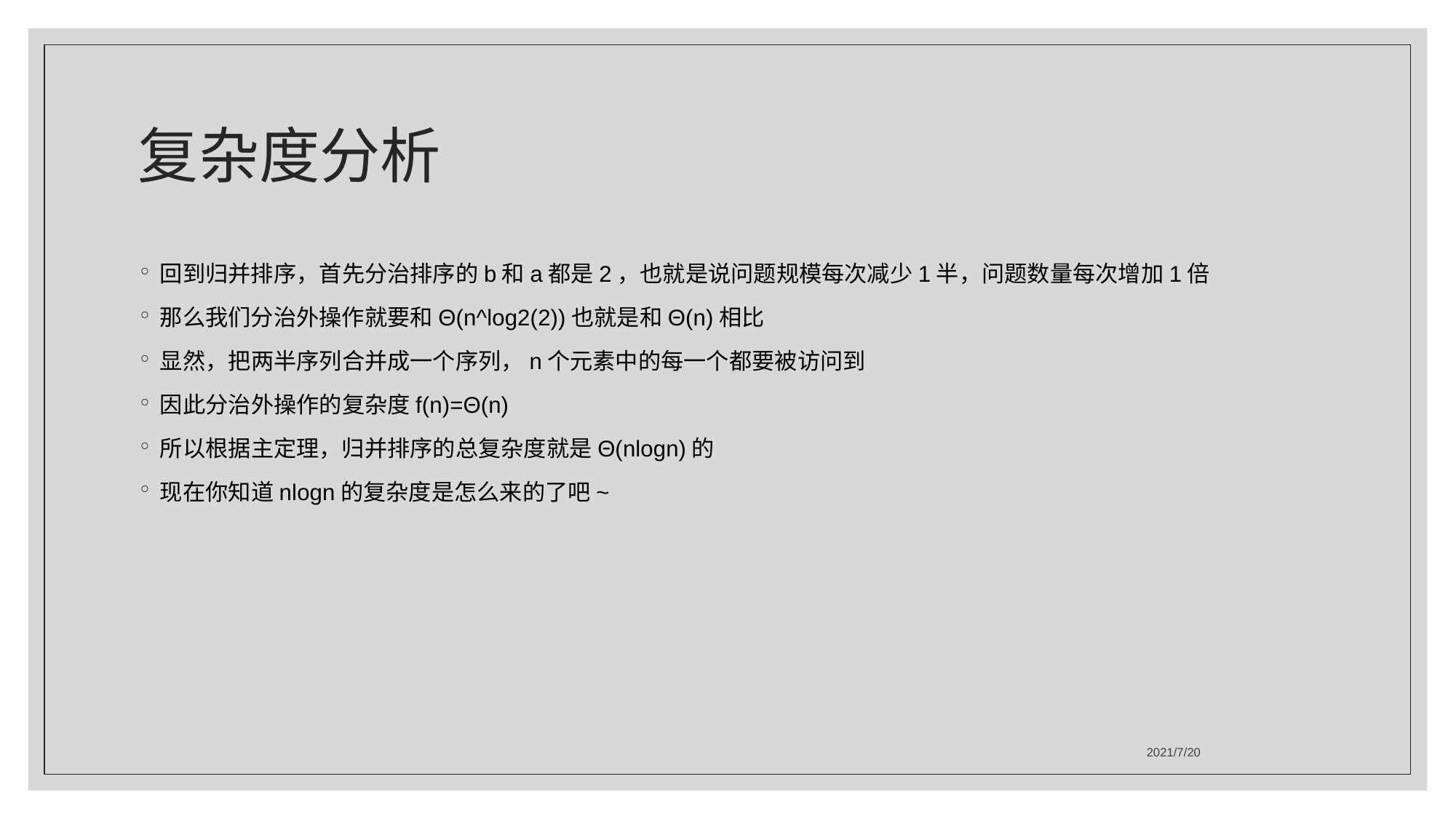

# 复杂度分析
回到归并排序，首先分治排序的b和a都是2，也就是说问题规模每次减少1半，问题数量每次增加1倍
那么我们分治外操作就要和Θ(n^log2(2))也就是和Θ(n)相比
显然，把两半序列合并成一个序列，n个元素中的每一个都要被访问到
因此分治外操作的复杂度f(n)=Θ(n)
所以根据主定理，归并排序的总复杂度就是Θ(nlogn)的
现在你知道nlogn的复杂度是怎么来的了吧~
2021/7/20